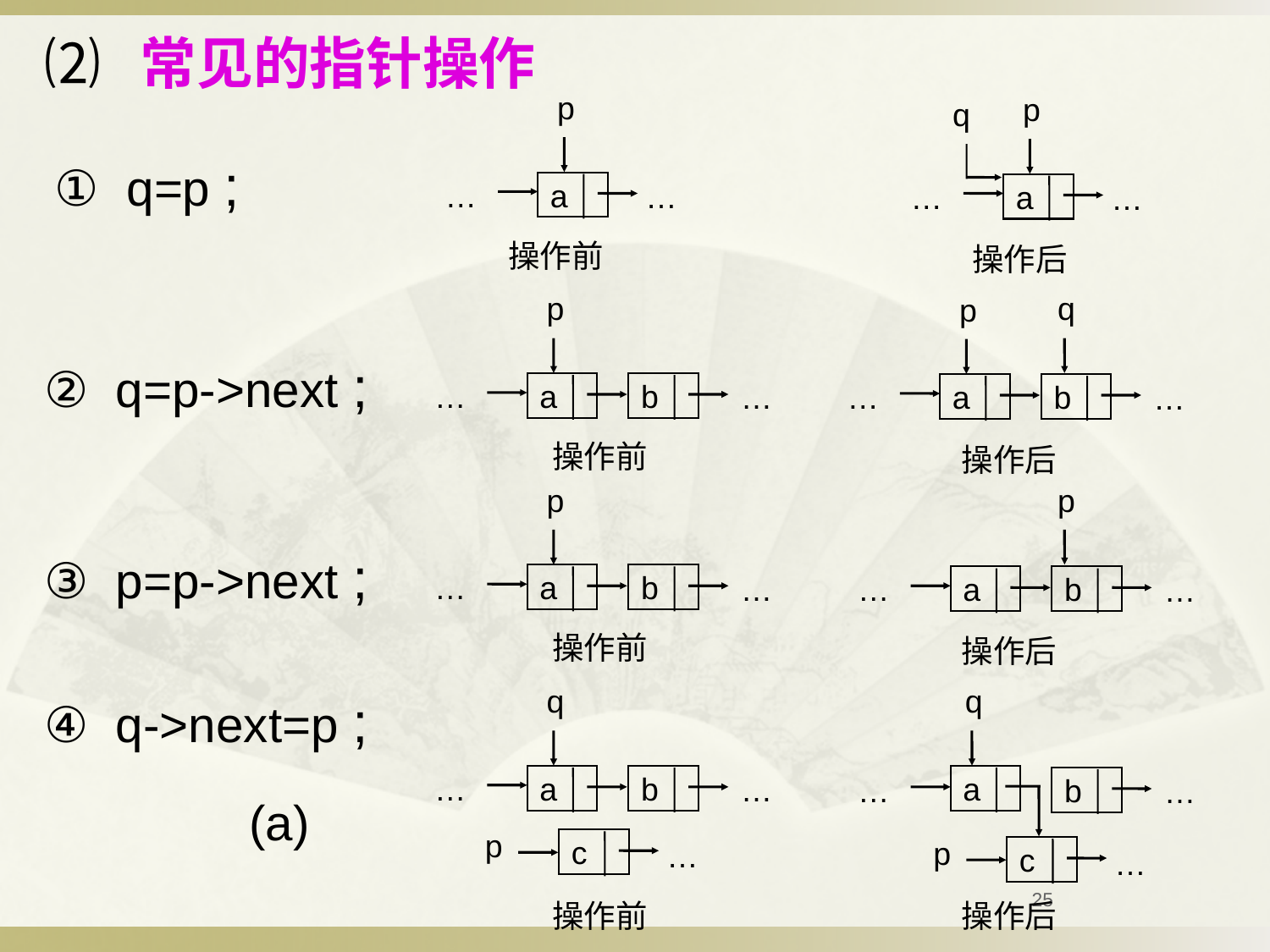

⑵  常见的指针操作
p

…

a

…
操作前
p

…

a

…
q

操作后
①  q=p ;
p

…

a

b

…
q

p

…

a

b

…
②  q=p->next ;
操作前
操作后
p

…

a

b

…
p

…

a

b

…
③  p=p->next ;
操作前
操作后
q

…

a

b

…
p

c

…
q

a

…

b

…
p

c

…
④  q->next=p ;
(a)
操作前
操作后
25